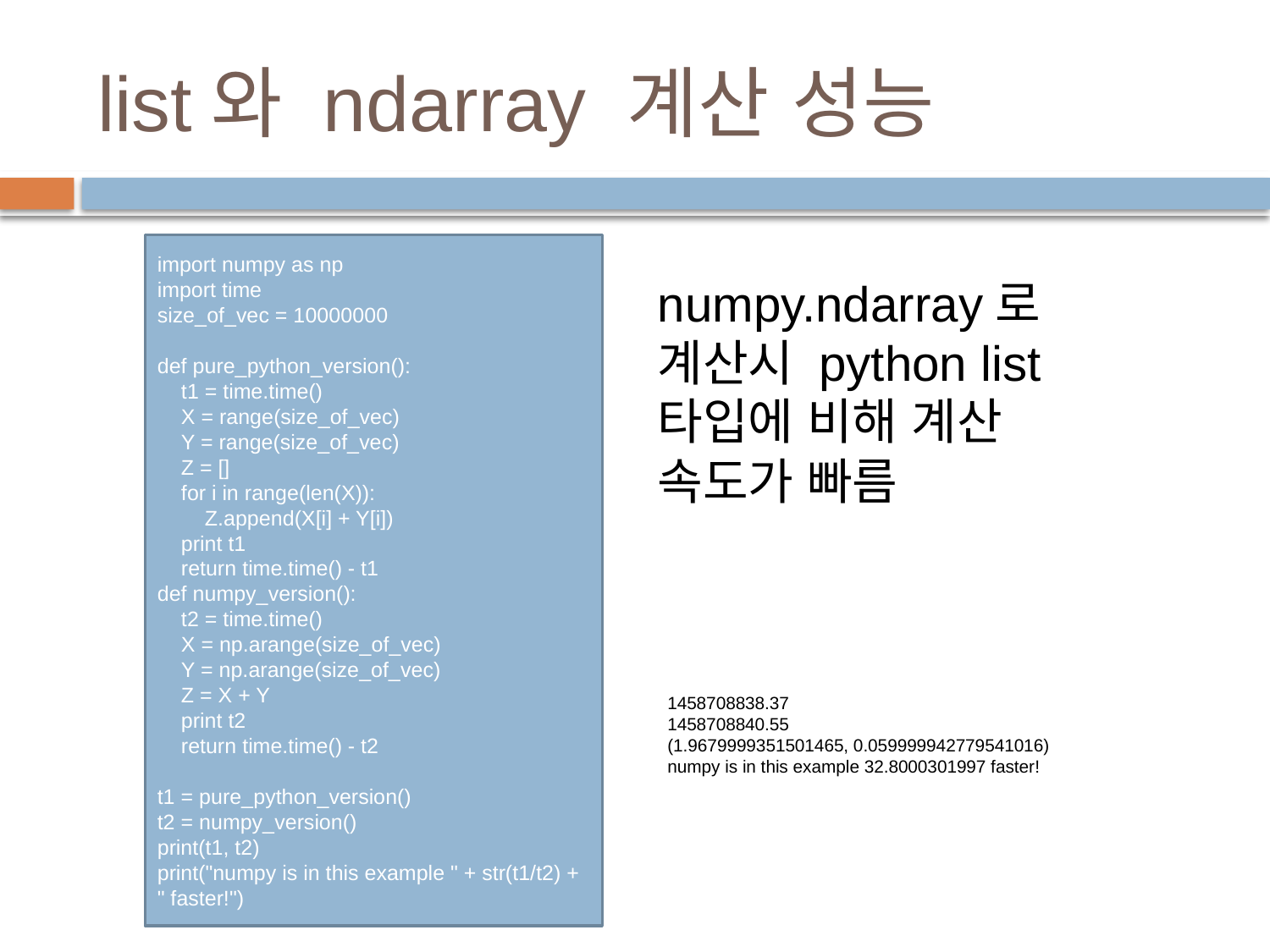

# list와 ndarray 계산 성능
import numpy as np
import time
size_of_vec = 10000000

def pure_python_version():
    t1 = time.time()
    X = range(size_of_vec)
    Y = range(size_of_vec)
    Z = []
    for i in range(len(X)):
        Z.append(X[i] + Y[i])
    print t1
    return time.time() - t1
def numpy_version():
    t2 = time.time()
    X = np.arange(size_of_vec)
    Y = np.arange(size_of_vec)
    Z = X + Y
    print t2
    return time.time() - t2

t1 = pure_python_version()
t2 = numpy_version()
print(t1, t2)
print("numpy is in this example " + str(t1/t2) + " faster!")
numpy.ndarray로 계산시 python list 타입에 비해 계산 속도가 빠름
1458708838.37
1458708840.55
(1.9679999351501465, 0.059999942779541016)
numpy is in this example 32.8000301997 faster!